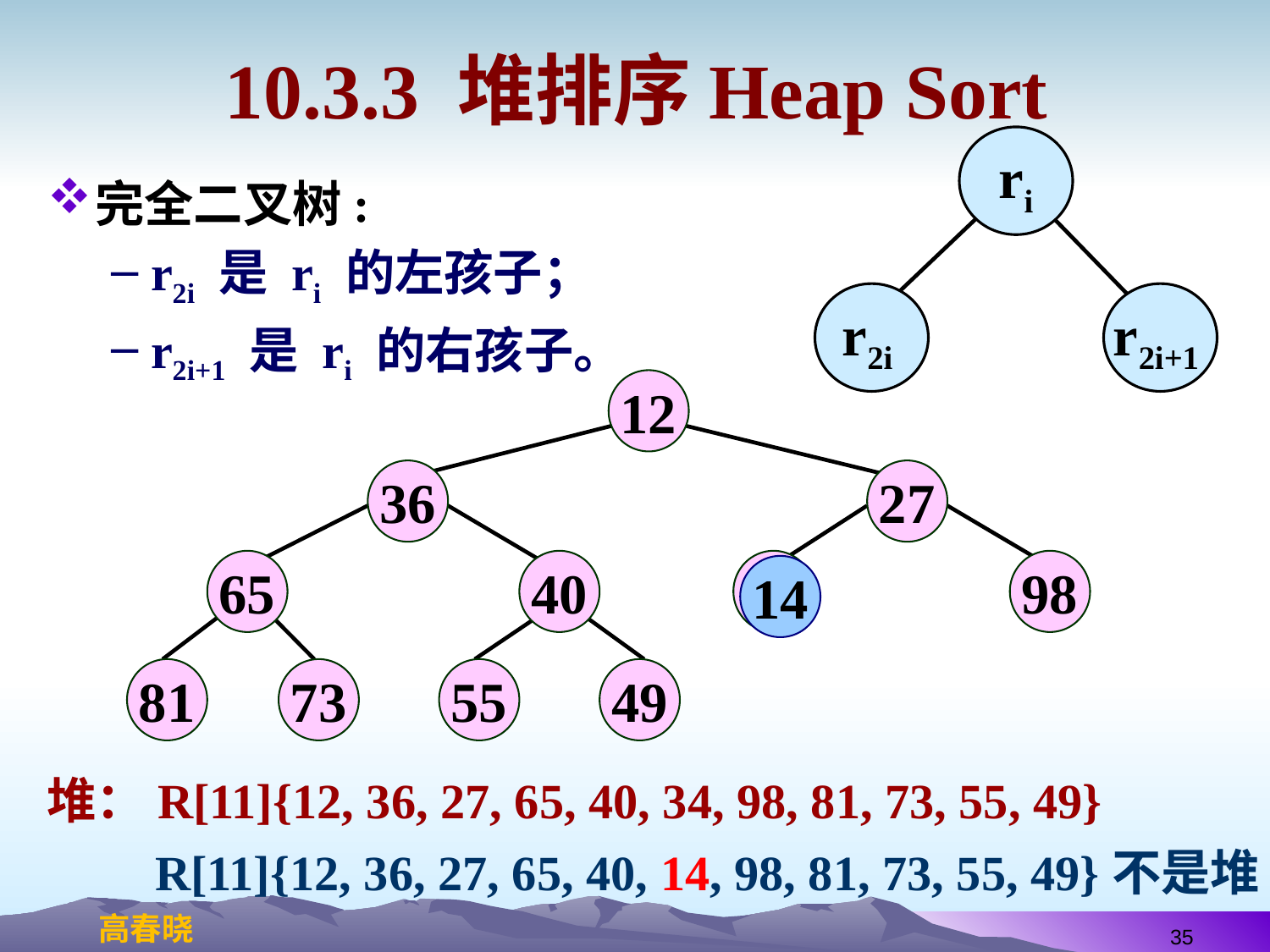

# 10.3.3 堆排序Heap Sort
ri

r2i
r2i+1
完全二叉树:
r2i 是 ri 的左孩子；
r2i+1 是 ri 的右孩子。

12

36
27

65
40
34
98

81
73
55
49
14
堆：R[11]{12, 36, 27, 65, 40, 34, 98, 81, 73, 55, 49}
R[11]{12, 36, 27, 65, 40, 14, 98, 81, 73, 55, 49}不是堆
35